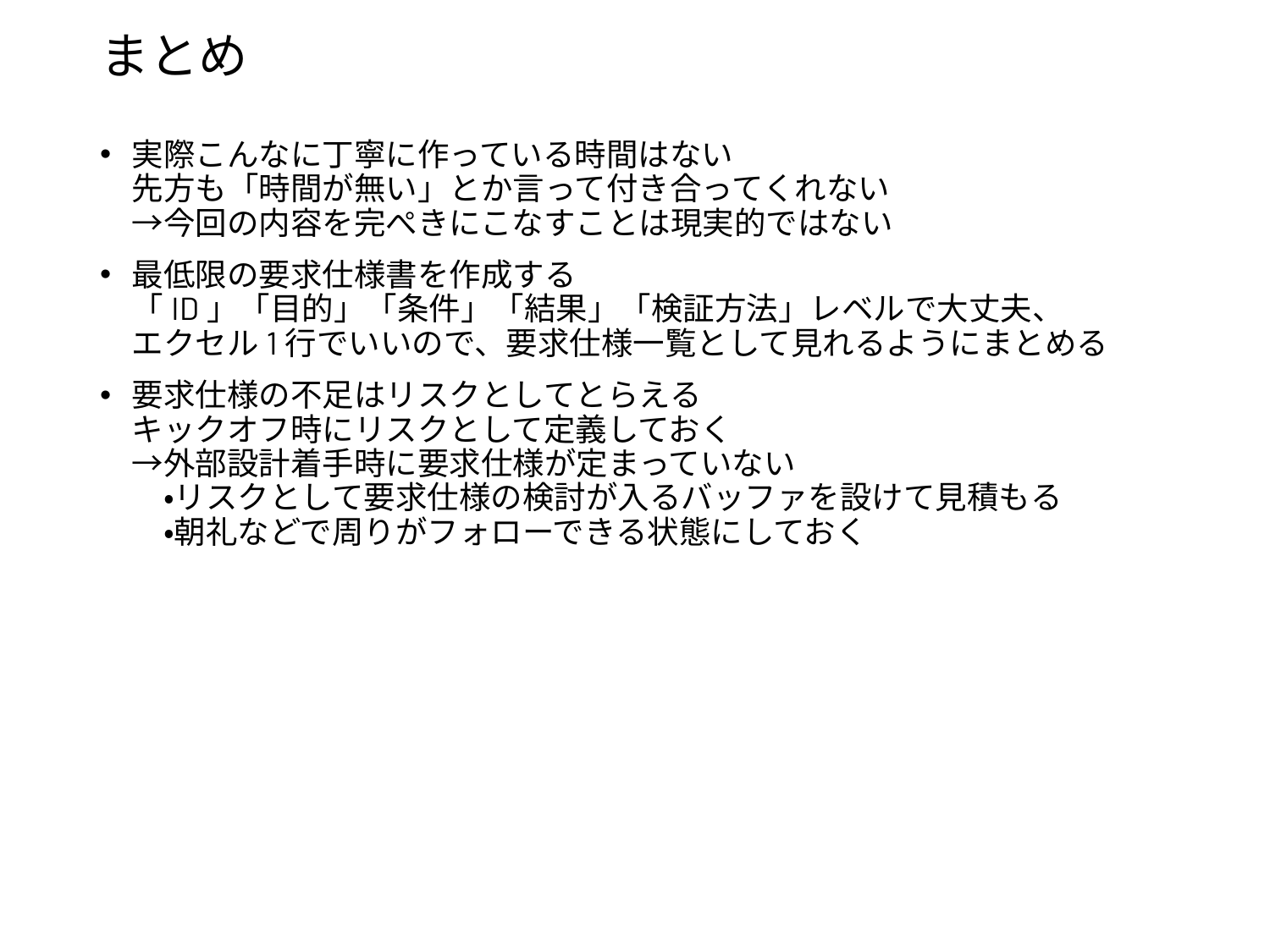

# まとめ
実際こんなに丁寧に作っている時間はない
先方も「時間が無い」とか言って付き合ってくれない
→今回の内容を完ぺきにこなすことは現実的ではない
最低限の要求仕様書を作成する
「ID」「目的」「条件」「結果」「検証方法」レベルで大丈夫、
エクセル1行でいいので、要求仕様一覧として見れるようにまとめる
要求仕様の不足はリスクとしてとらえる
キックオフ時にリスクとして定義しておく
→外部設計着手時に要求仕様が定まっていない
　・リスクとして要求仕様の検討が入るバッファを設けて見積もる
　・朝礼などで周りがフォローできる状態にしておく